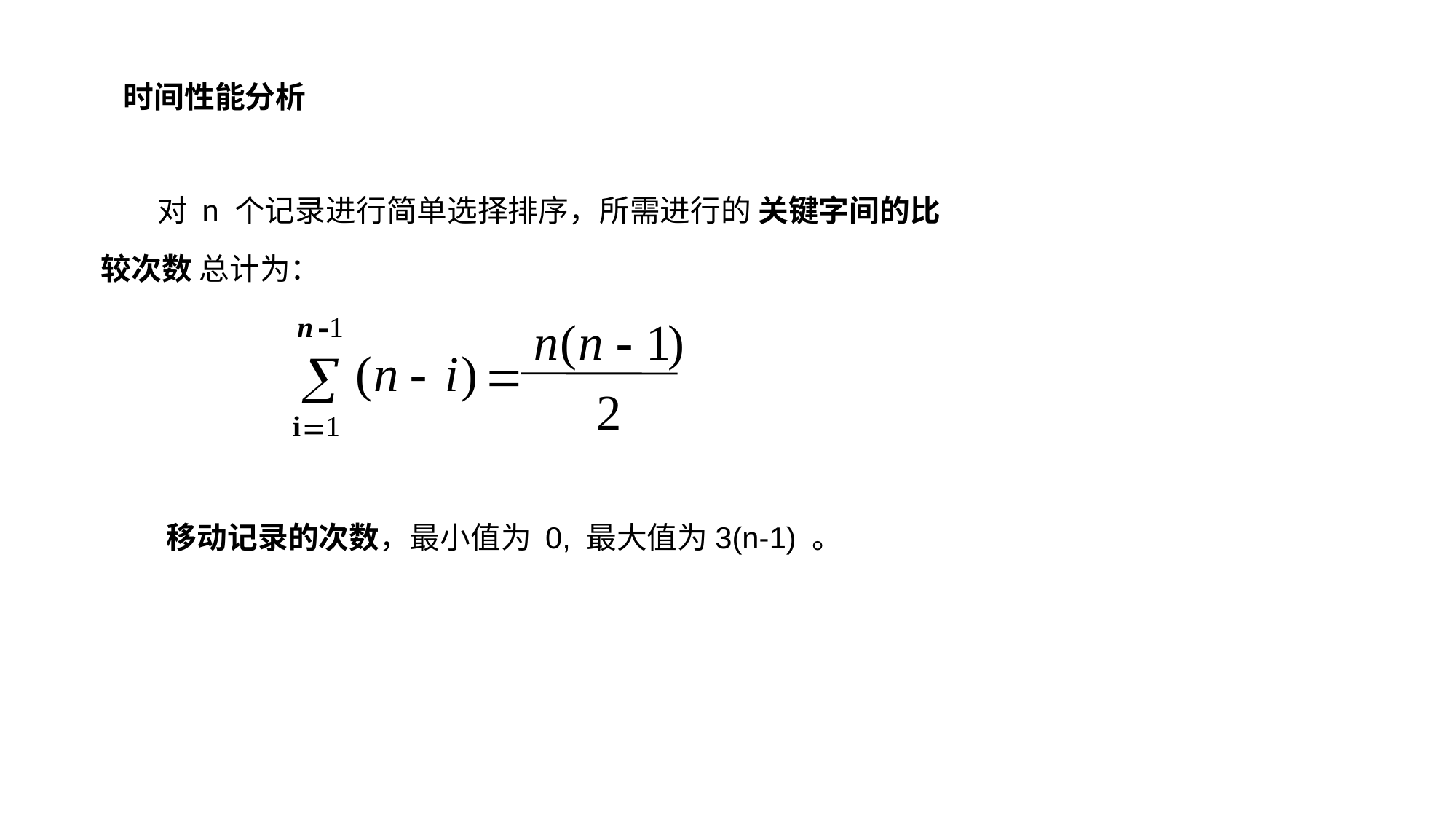

时间性能分析
　 对 n 个记录进行简单选择排序，所需进行的 关键字间的比较次数 总计为：
1
n
−
n
(
n
1
)
−
(
n
i
)
−
=
∑

2
1
i
=
          移动记录的次数，最小值为 0, 最大值为3(n-1) 。